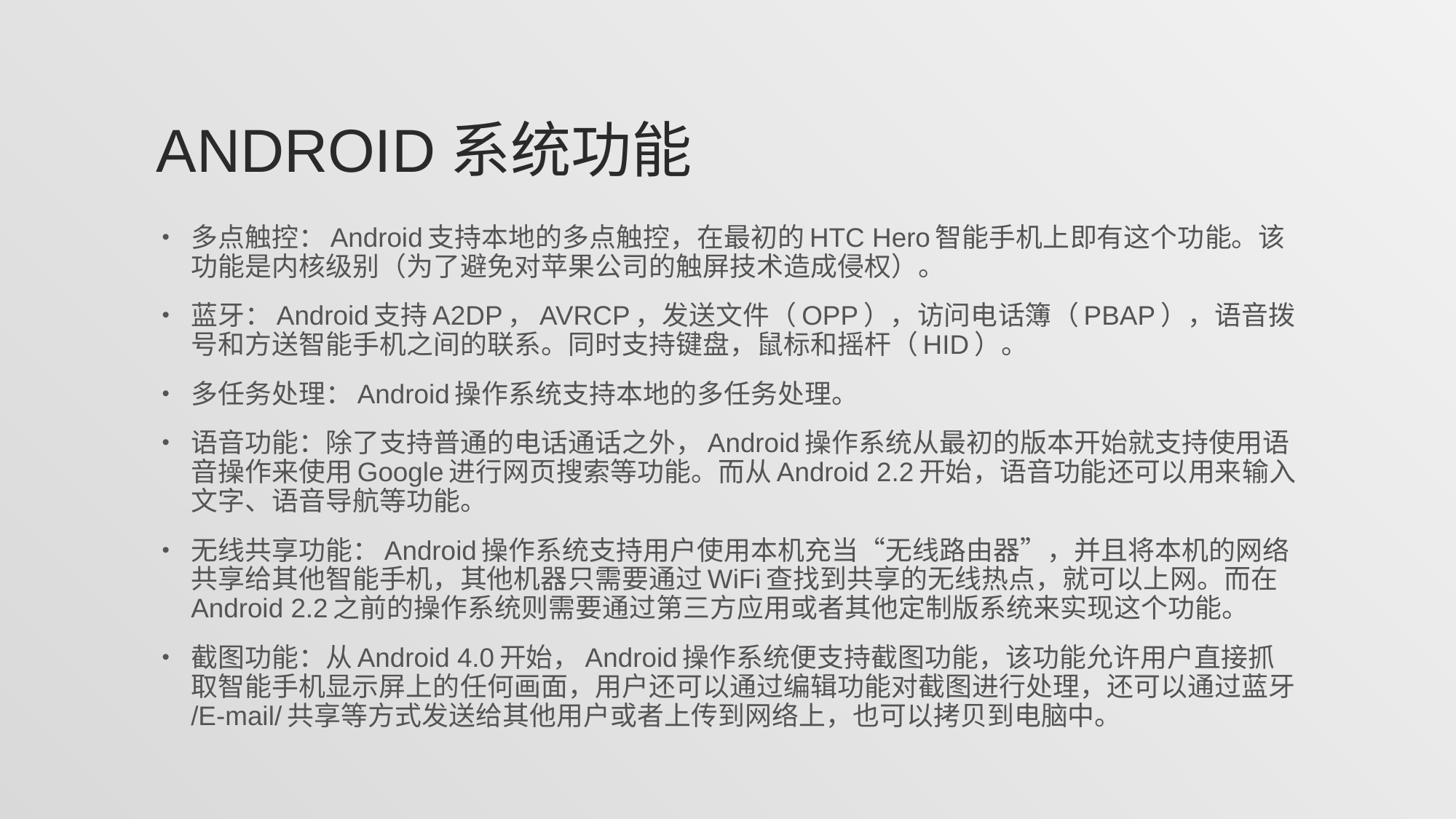

# Android系统功能
多点触控：Android支持本地的多点触控，在最初的HTC Hero智能手机上即有这个功能。该功能是内核级别（为了避免对苹果公司的触屏技术造成侵权）。
蓝牙：Android支持A2DP，AVRCP，发送文件（OPP），访问电话簿（PBAP），语音拨号和方送智能手机之间的联系。同时支持键盘，鼠标和摇杆（HID）。
多任务处理：Android操作系统支持本地的多任务处理。
语音功能：除了支持普通的电话通话之外，Android操作系统从最初的版本开始就支持使用语音操作来使用Google进行网页搜索等功能。而从Android 2.2开始，语音功能还可以用来输入文字、语音导航等功能。
无线共享功能：Android操作系统支持用户使用本机充当“无线路由器”，并且将本机的网络共享给其他智能手机，其他机器只需要通过WiFi查找到共享的无线热点，就可以上网。而在Android 2.2之前的操作系统则需要通过第三方应用或者其他定制版系统来实现这个功能。
截图功能：从Android 4.0开始，Android操作系统便支持截图功能，该功能允许用户直接抓取智能手机显示屏上的任何画面，用户还可以通过编辑功能对截图进行处理，还可以通过蓝牙/E-mail/共享等方式发送给其他用户或者上传到网络上，也可以拷贝到电脑中。